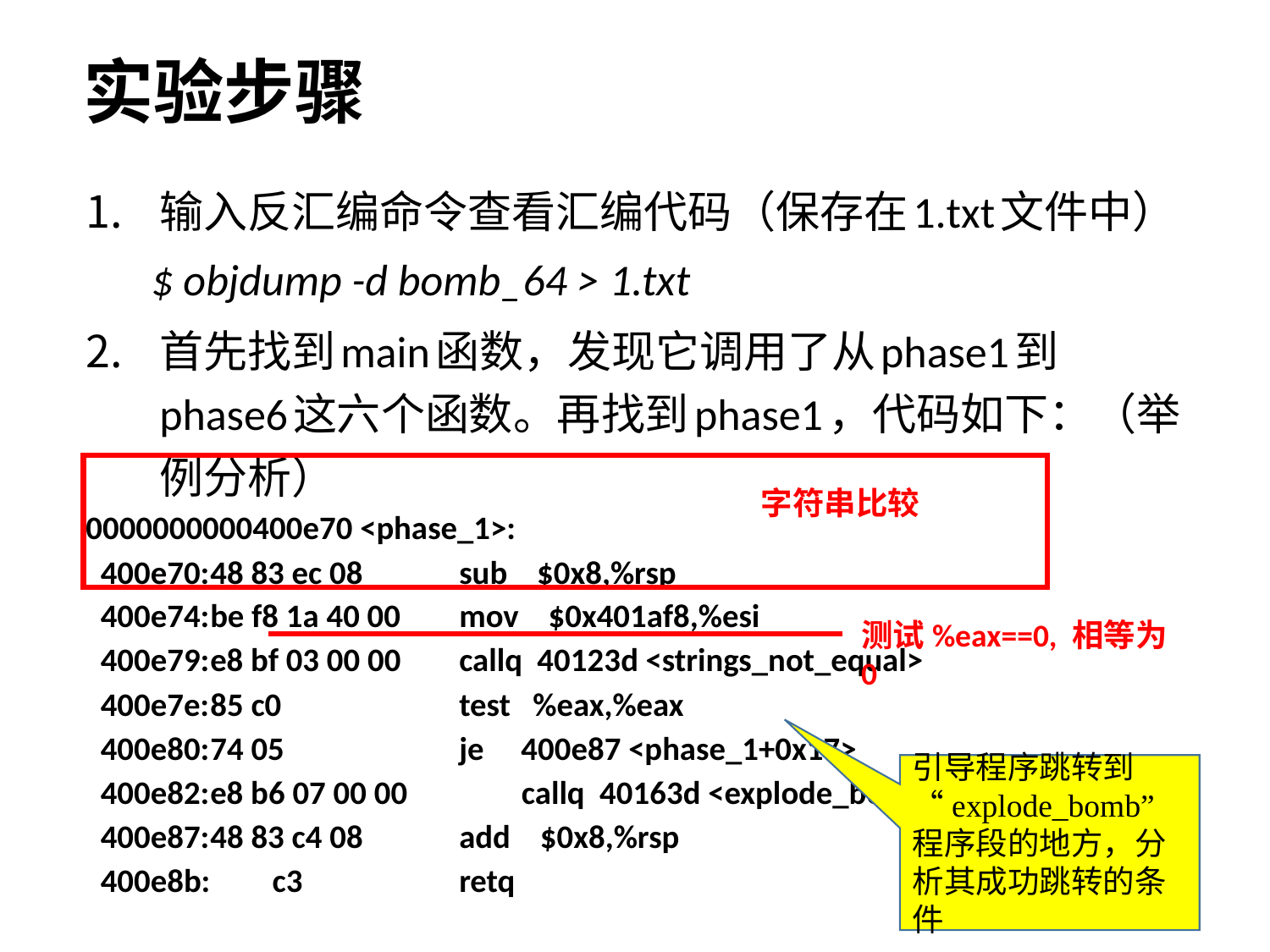

# 实验步骤
输入反汇编命令查看汇编代码（保存在1.txt文件中）
$ objdump -d bomb_64 > 1.txt
首先找到main函数，发现它调用了从phase1到phase6这六个函数。再找到phase1，代码如下：（举例分析）
0000000000400e70 <phase_1>:
  400e70:	48 83 ec 08          	sub    $0x8,%rsp
  400e74:	be f8 1a 40 00       	mov    $0x401af8,%esi
  400e79:	e8 bf 03 00 00       	callq  40123d <strings_not_equal>
  400e7e:	85 c0                	test   %eax,%eax
  400e80:	74 05                	je     400e87 <phase_1+0x17>
  400e82:	e8 b6 07 00 00       	callq  40163d <explode_bomb>
  400e87:	48 83 c4 08          	add    $0x8,%rsp
  400e8b:	c3                   	retq

字符串比较
测试%eax==0, 相等为0
引导程序跳转到“explode_bomb”程序段的地方，分析其成功跳转的条件